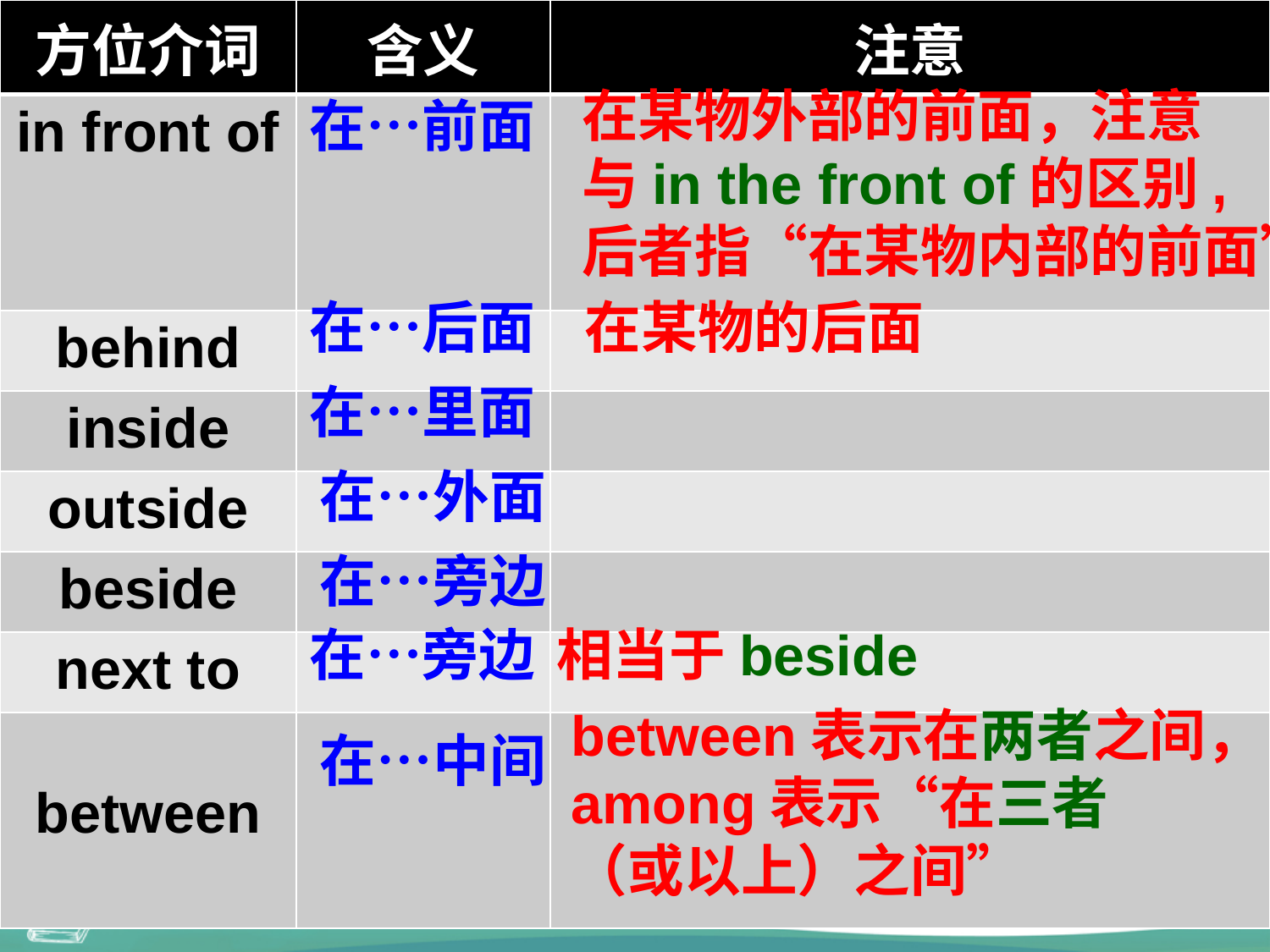

| 方位介词 | 含义 | 注意 |
| --- | --- | --- |
| in front of |  |  |
| behind |  |  |
| inside |  |  |
| outside |  |  |
| beside |  |  |
| next to |  |  |
| between |  |  |
#
在某物外部的前面，注意
与in the front of的区别,
后者指“在某物内部的前面”
在…前面
在…后面
在某物的后面
在…里面
在…外面
在…旁边
在…旁边
相当于beside
between表示在两者之间，
among表示“在三者
（或以上）之间”
在…中间
2023/3/22